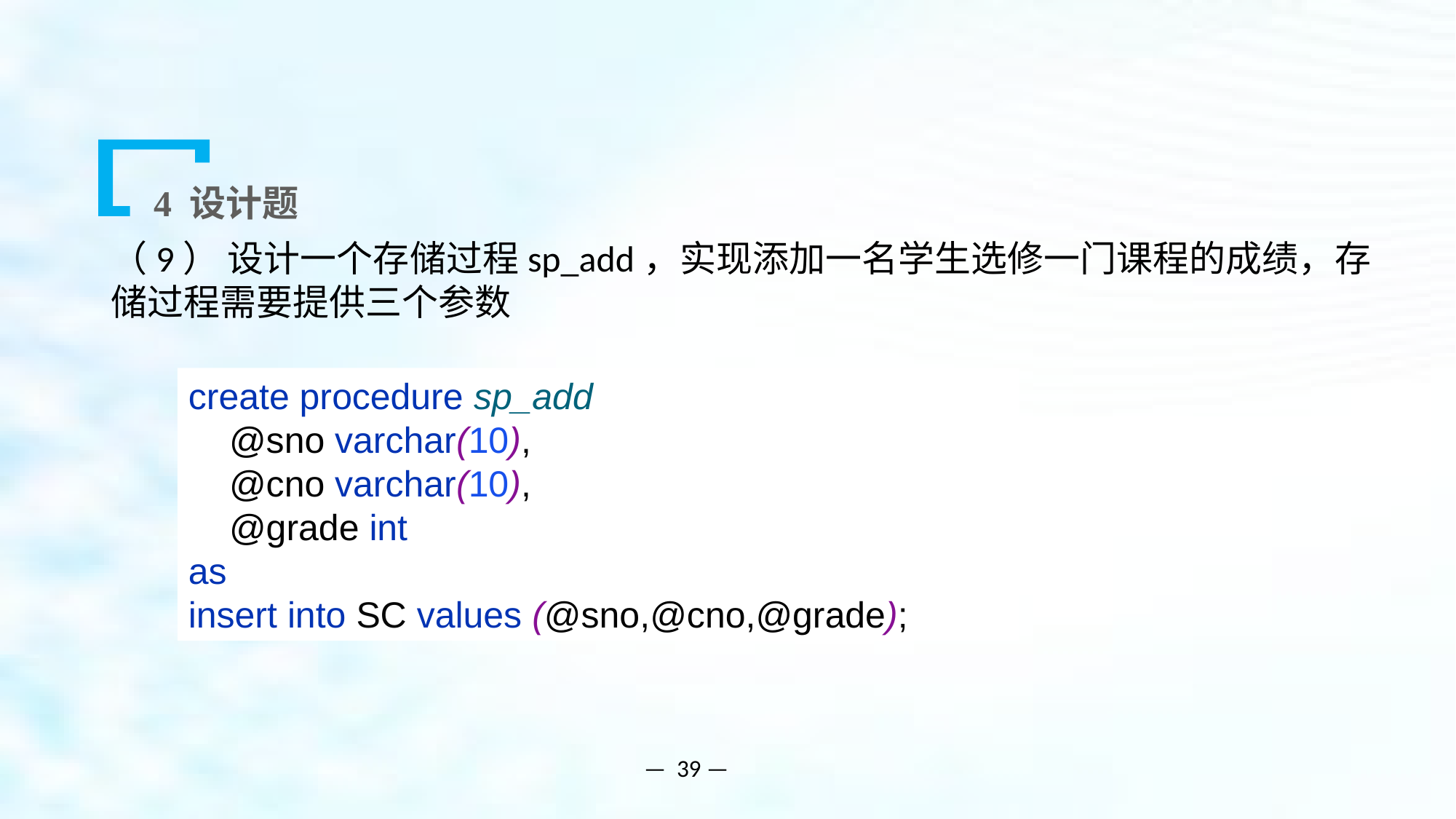

4 设计题
（9） 设计一个存储过程sp_add，实现添加一名学生选修一门课程的成绩，存储过程需要提供三个参数
create procedure sp_add
    @sno varchar(10),
    @cno varchar(10),
    @grade int
as
insert into SC values (@sno,@cno,@grade);